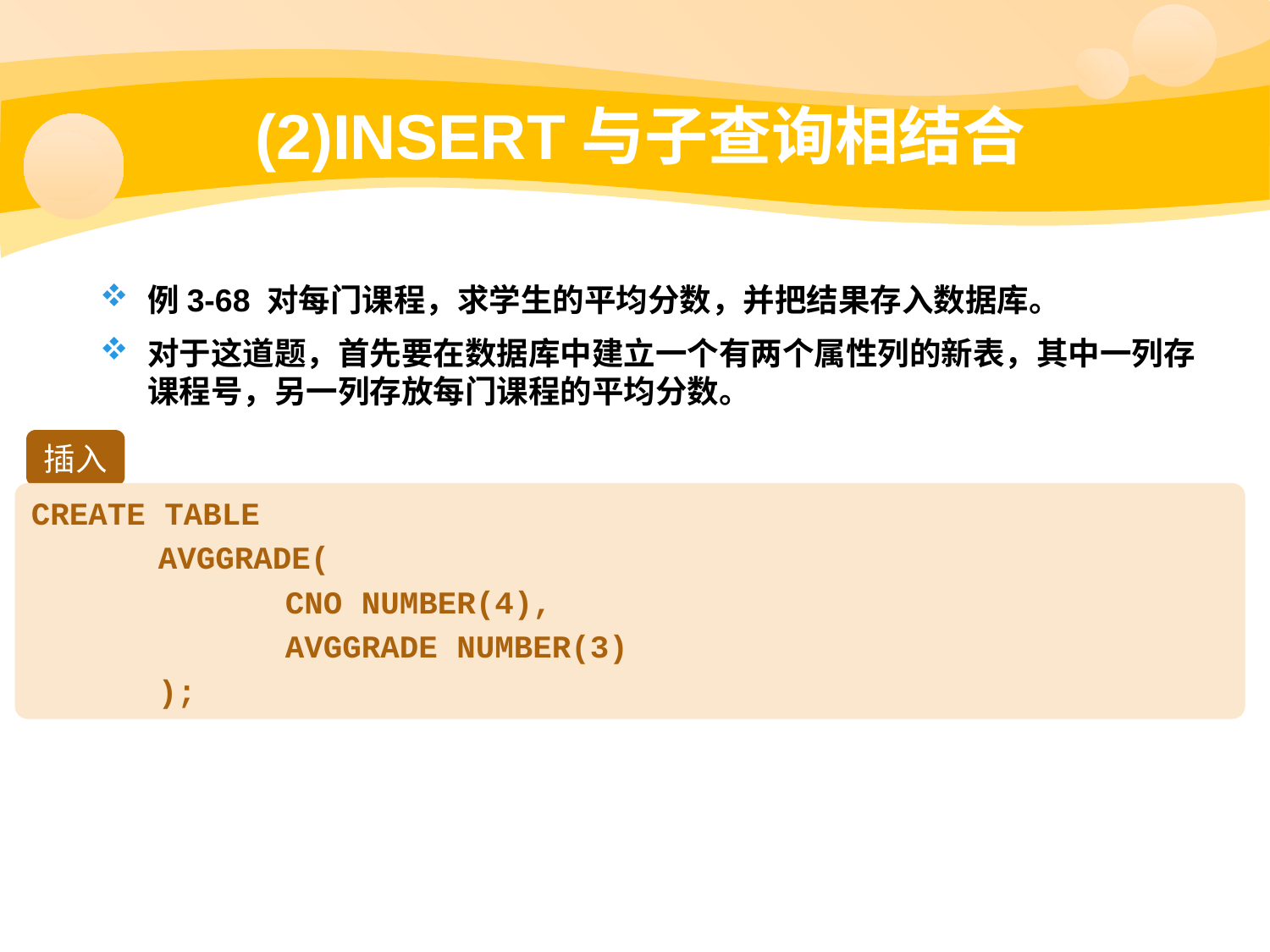

# (2)INSERT与子查询相结合
例3-68 对每门课程，求学生的平均分数，并把结果存入数据库。
对于这道题，首先要在数据库中建立一个有两个属性列的新表，其中一列存课程号，另一列存放每门课程的平均分数。

插入
CREATE TABLE
	AVGGRADE(
		CNO NUMBER(4),
		AVGGRADE NUMBER(3)
	);